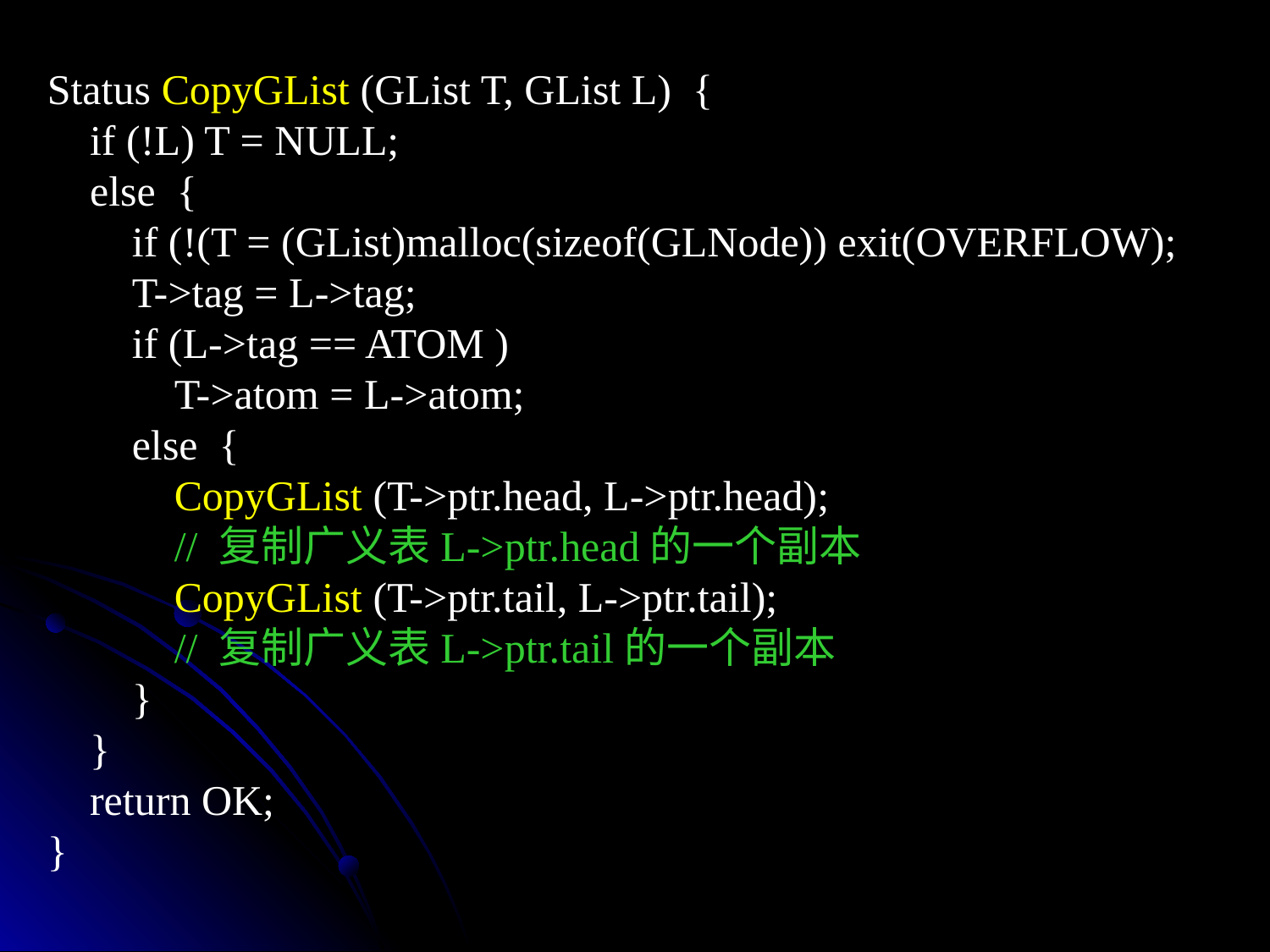

Status CopyGList (GList T, GList L)  {
    if (!L) T = NULL;
    else  {
        if (!(T = (GList)malloc(sizeof(GLNode)) exit(OVERFLOW);
        T->tag = L->tag;
        if (L->tag == ATOM )
            T->atom = L->atom;
        else  {
            CopyGList (T->ptr.head, L->ptr.head);
            // 复制广义表L->ptr.head的一个副本
            CopyGList (T->ptr.tail, L->ptr.tail);
            // 复制广义表L->ptr.tail的一个副本
        }
    }
    return OK;
}